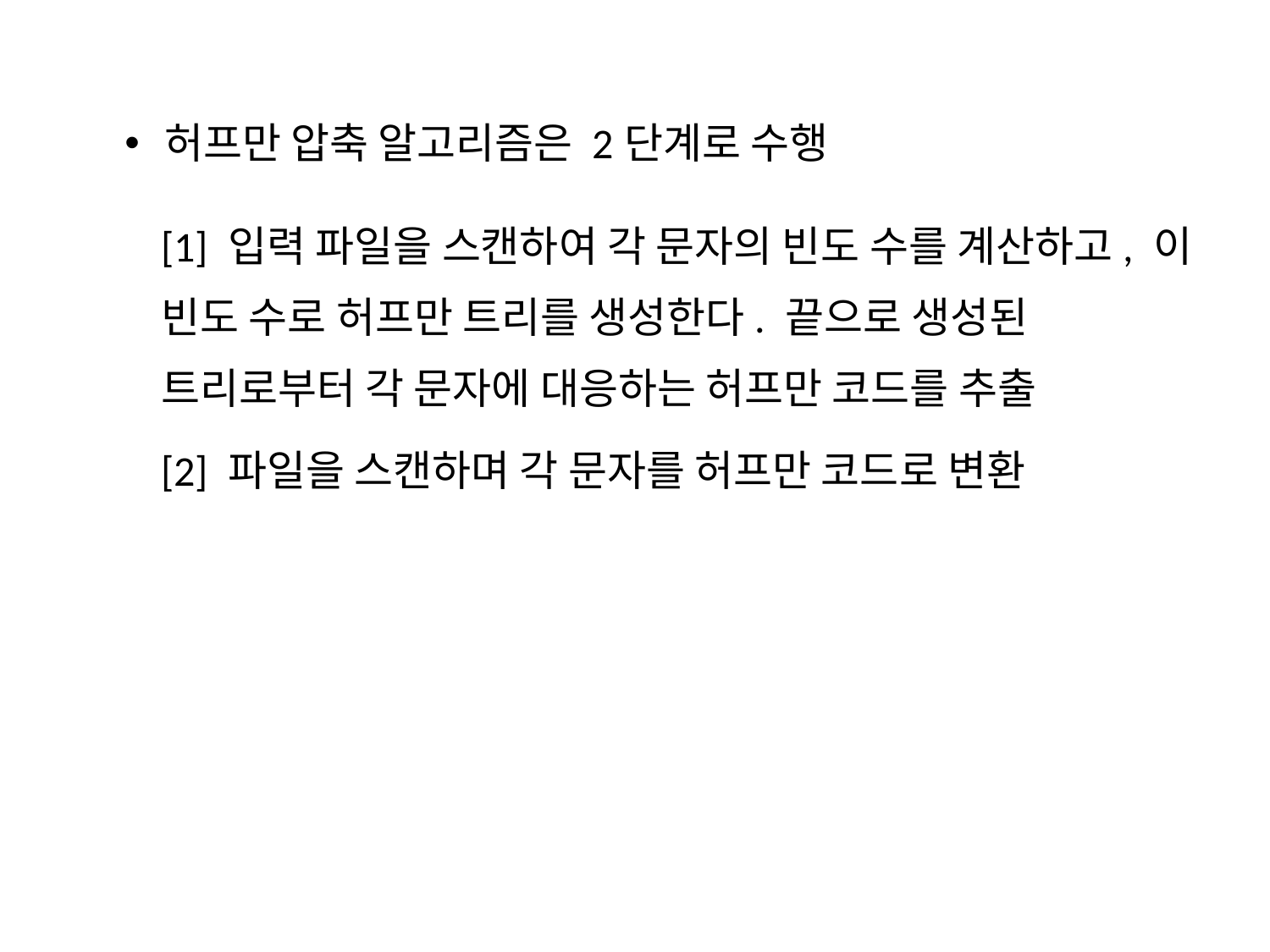

허프만 압축 알고리즘은 2단계로 수행
[1] 입력 파일을 스캔하여 각 문자의 빈도 수를 계산하고, 이 빈도 수로 허프만 트리를 생성한다. 끝으로 생성된 트리로부터 각 문자에 대응하는 허프만 코드를 추출
[2] 파일을 스캔하며 각 문자를 허프만 코드로 변환